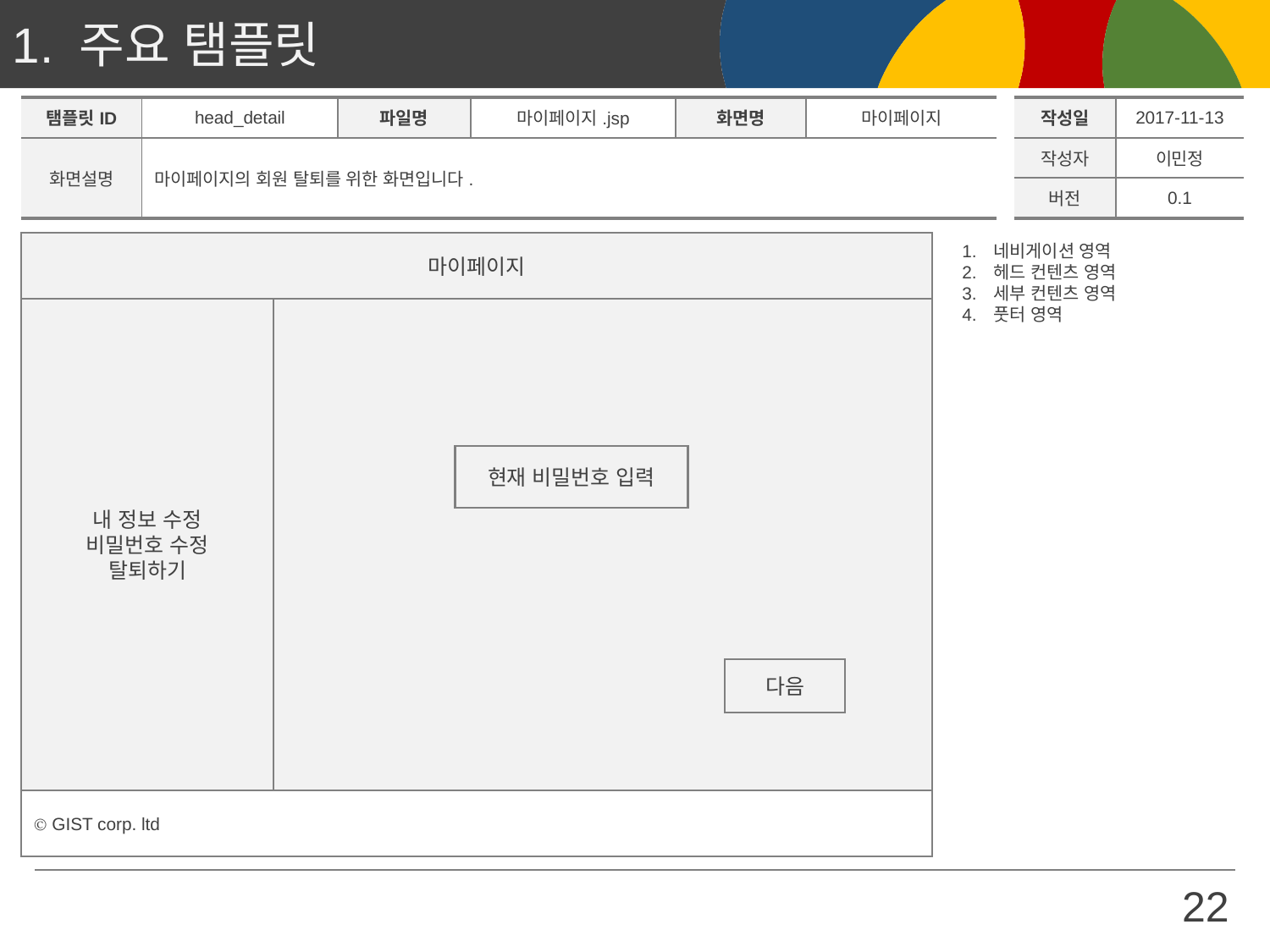

| 탬플릿ID | head\_detail | 파일명 | 마이페이지.jsp | 화면명 | 마이페이지 |  | 작성일 | 2017-11-13 |
| --- | --- | --- | --- | --- | --- | --- | --- | --- |
| 화면설명 | 마이페이지의 회원 탈퇴를 위한 화면입니다. |  |  |  |  |  | 작성자 | 이민정 |
|  |  |  |  |  |  |  | 버전 | 0.1 |
마이페이지
네비게이션 영역
헤드 컨텐츠 영역
세부 컨텐츠 영역
풋터 영역
내 정보 수정
비밀번호 수정
탈퇴하기

현재 비밀번호 입력
다음
Ⓒ GIST corp. ltd